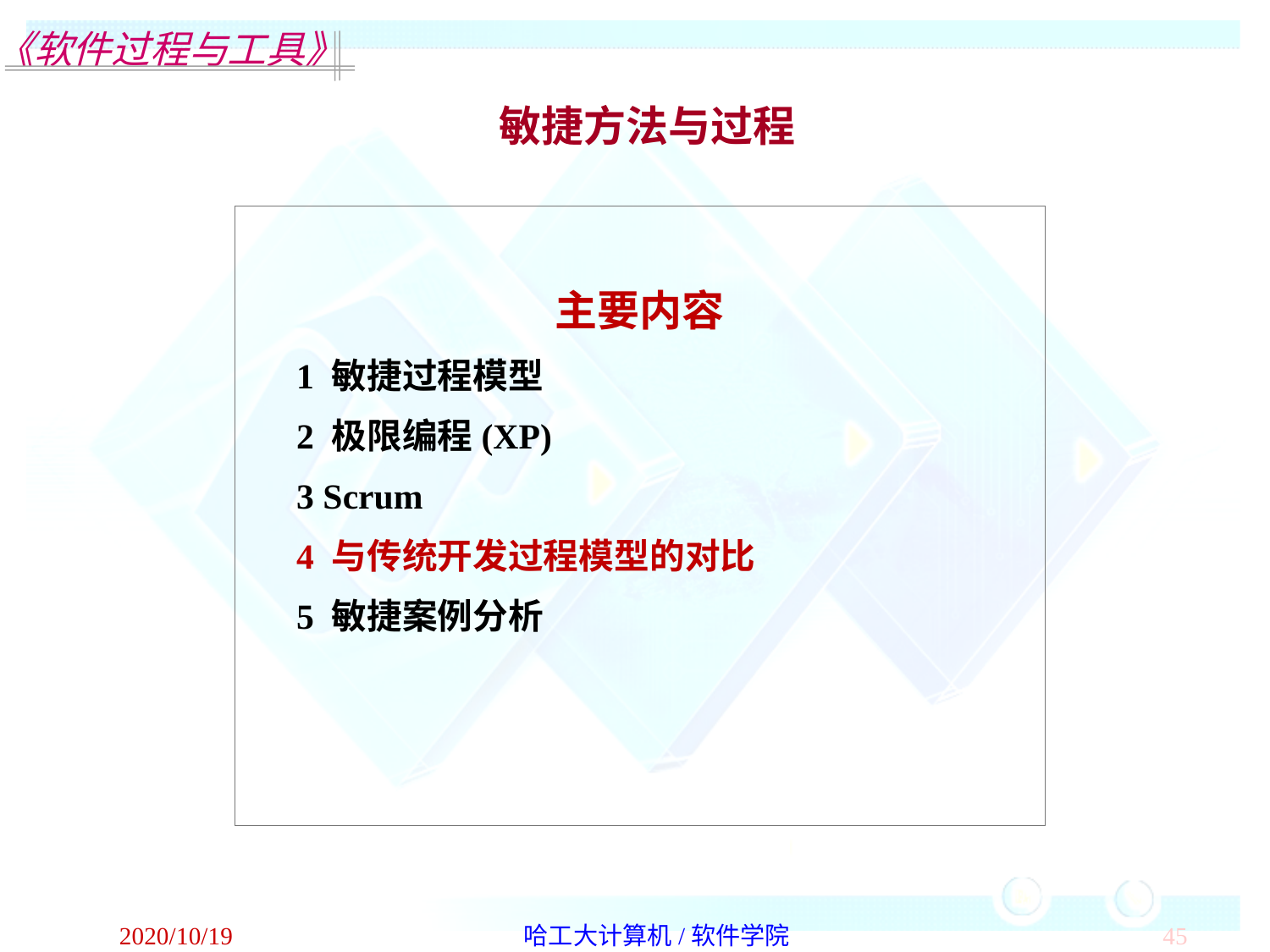

敏捷方法与过程

主要内容
1 敏捷过程模型
2 极限编程(XP)
3 Scrum
4 与传统开发过程模型的对比
5 敏捷案例分析